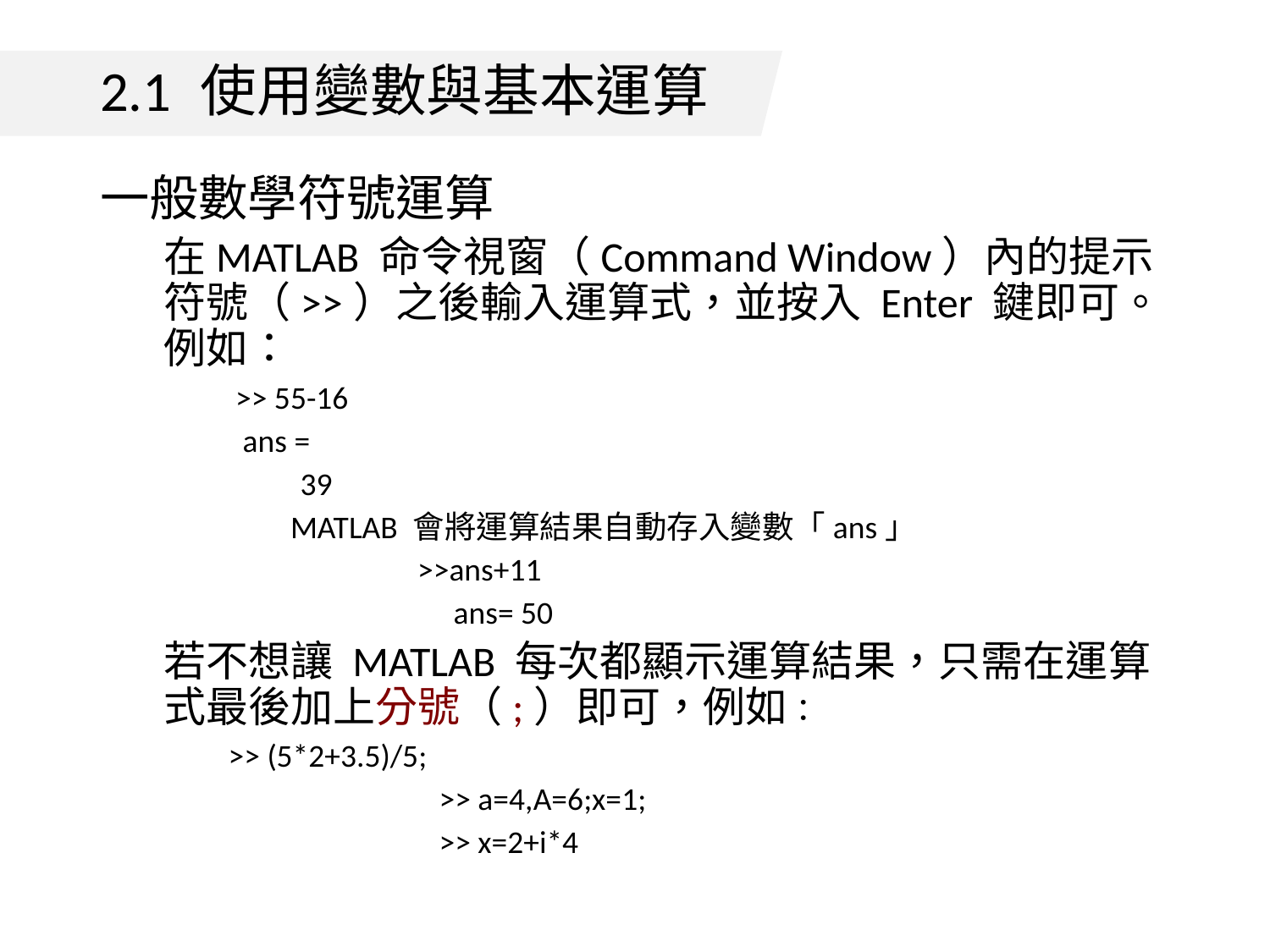

# 2.1 使用變數與基本運算
一般數學符號運算
在MATLAB 命令視窗（Command Window）內的提示符號（>>）之後輸入運算式，並按入 Enter 鍵即可。例如：
          >> 55-16
           ans =
                   39
	MATLAB 會將運算結果自動存入變數「ans」
	  	>>ans+11
		     ans= 50
若不想讓 MATLAB 每次都顯示運算結果，只需在運算式最後加上分號（;）即可，例如：
         >> (5*2+3.5)/5;
		   >> a=4,A=6;x=1;
		   >> x=2+i*4